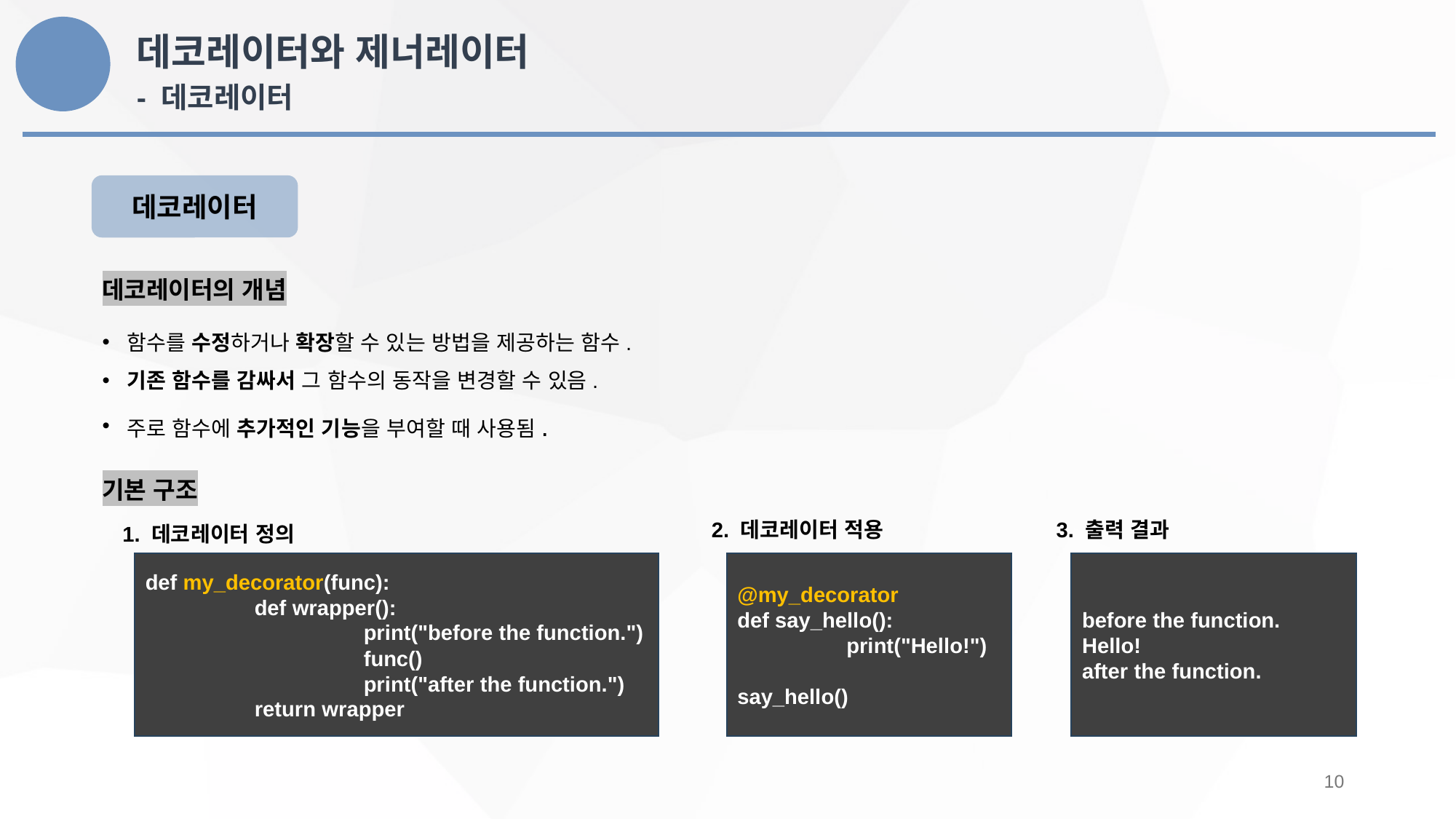

데코레이터와 제너레이터
- 데코레이터
데코레이터
데코레이터의 개념
  함수를 수정하거나 확장할 수 있는 방법을 제공하는 함수.
  기존 함수를 감싸서 그 함수의 동작을 변경할 수 있음.
  주로 함수에 추가적인 기능을 부여할 때 사용됨.

기본 구조
   1. 데코레이터 정의
2. 데코레이터 적용
3. 출력 결과
@my_decorator
def say_hello():
	print("Hello!")

say_hello()
before the function.
Hello!
after the function.
def my_decorator(func):
	def wrapper():
		print("before the function.")
		func()
		print("after the function.")
	return wrapper
10